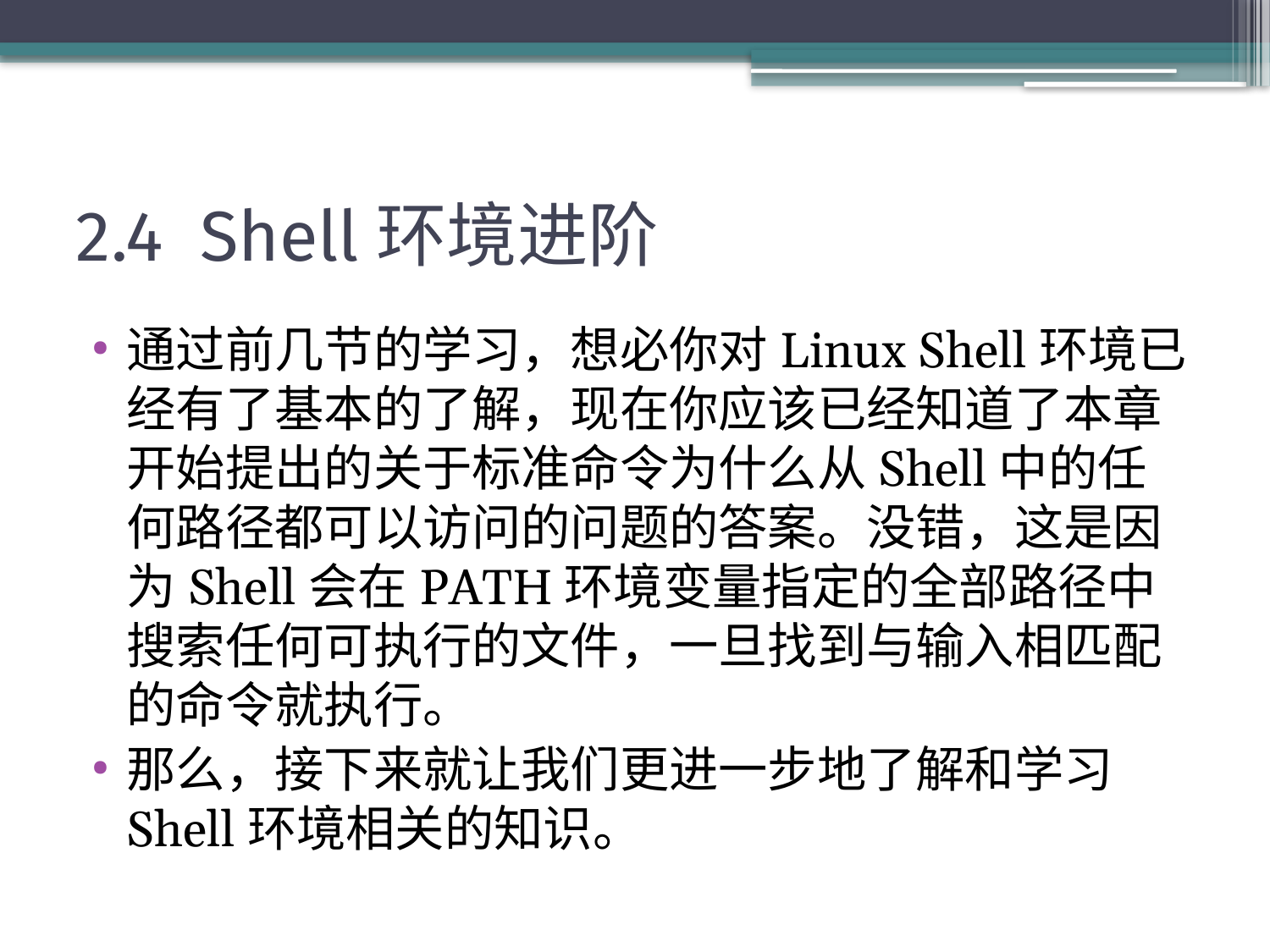

# 2.4  Shell环境进阶
通过前几节的学习，想必你对Linux Shell环境已经有了基本的了解，现在你应该已经知道了本章开始提出的关于标准命令为什么从Shell中的任何路径都可以访问的问题的答案。没错，这是因为Shell会在PATH环境变量指定的全部路径中搜索任何可执行的文件，一旦找到与输入相匹配的命令就执行。
那么，接下来就让我们更进一步地了解和学习Shell环境相关的知识。